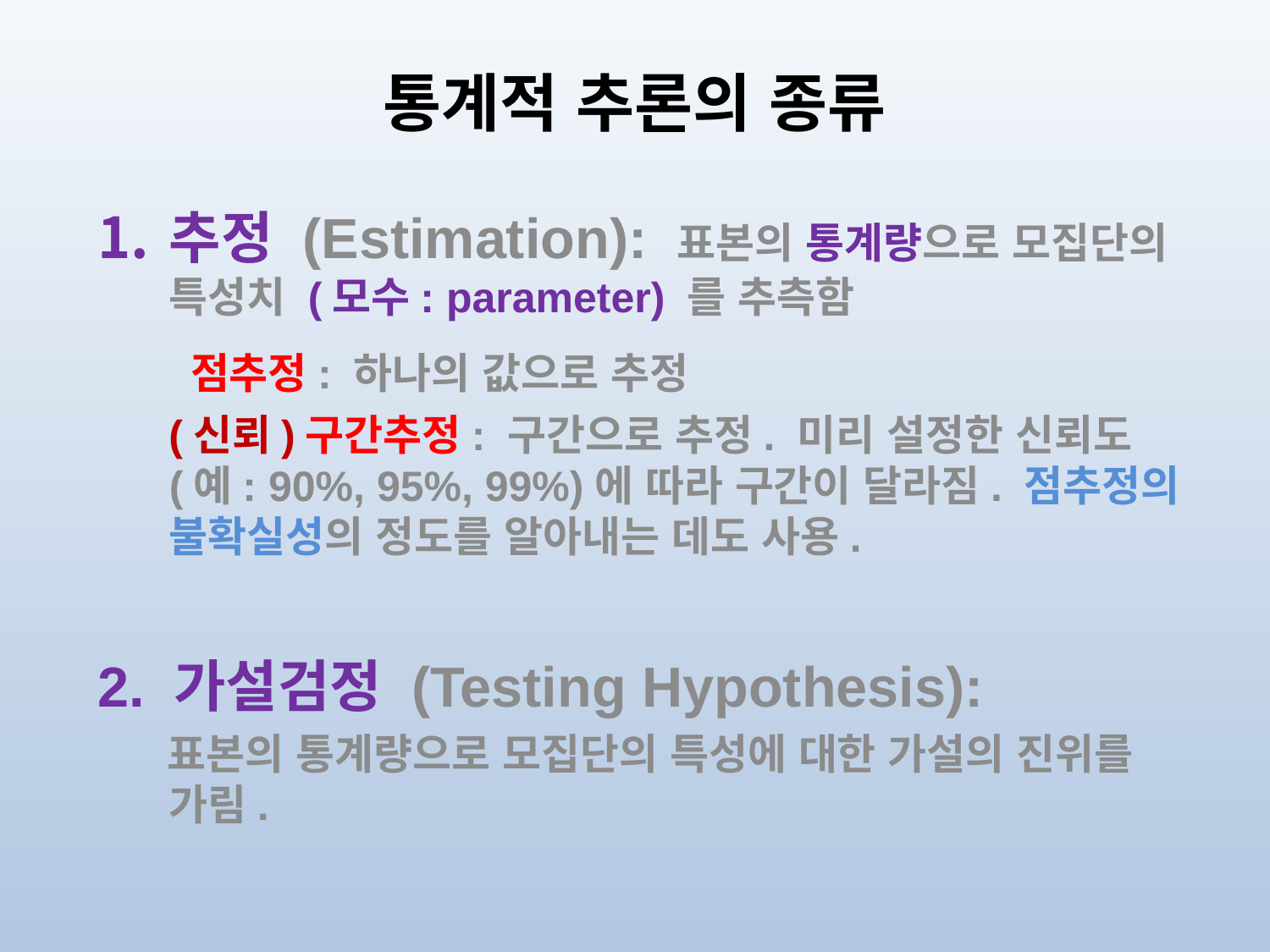

# 통계적 추론의 종류
추정 (Estimation): 표본의 통계량으로 모집단의 특성치 (모수: parameter) 를 추측함
     점추정: 하나의 값으로 추정
      (신뢰)구간추정: 구간으로 추정. 미리 설정한 신뢰도 (예: 90%, 95%, 99%)에 따라 구간이 달라짐. 점추정의 불확실성의 정도를 알아내는 데도 사용.

2. 가설검정 (Testing Hypothesis):
     표본의 통계량으로 모집단의 특성에 대한 가설의 진위를 가림.